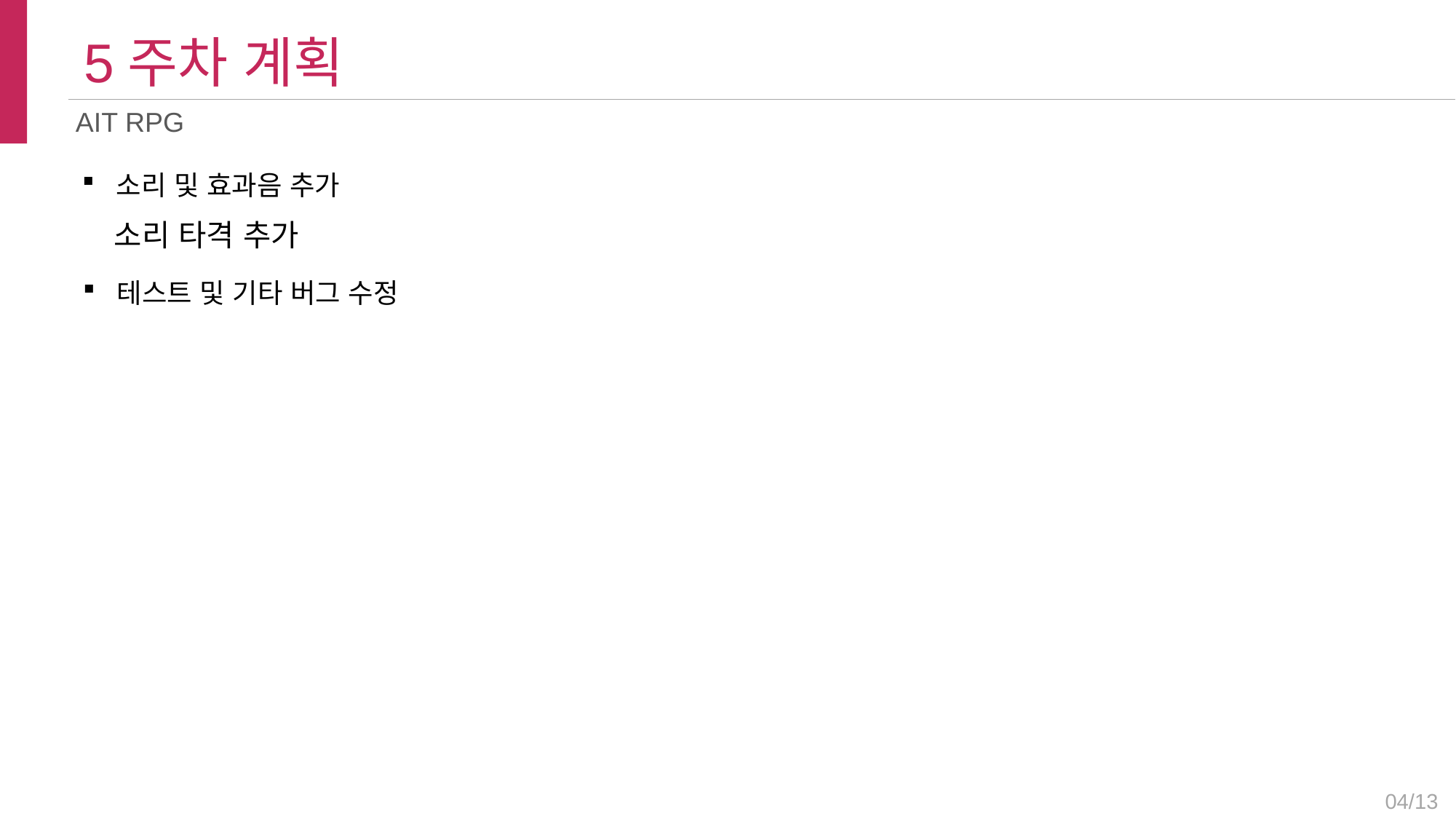

5주차 계획
AIT RPG
소리 및 효과음 추가
소리 타격 추가
테스트 및 기타 버그 수정
04/13